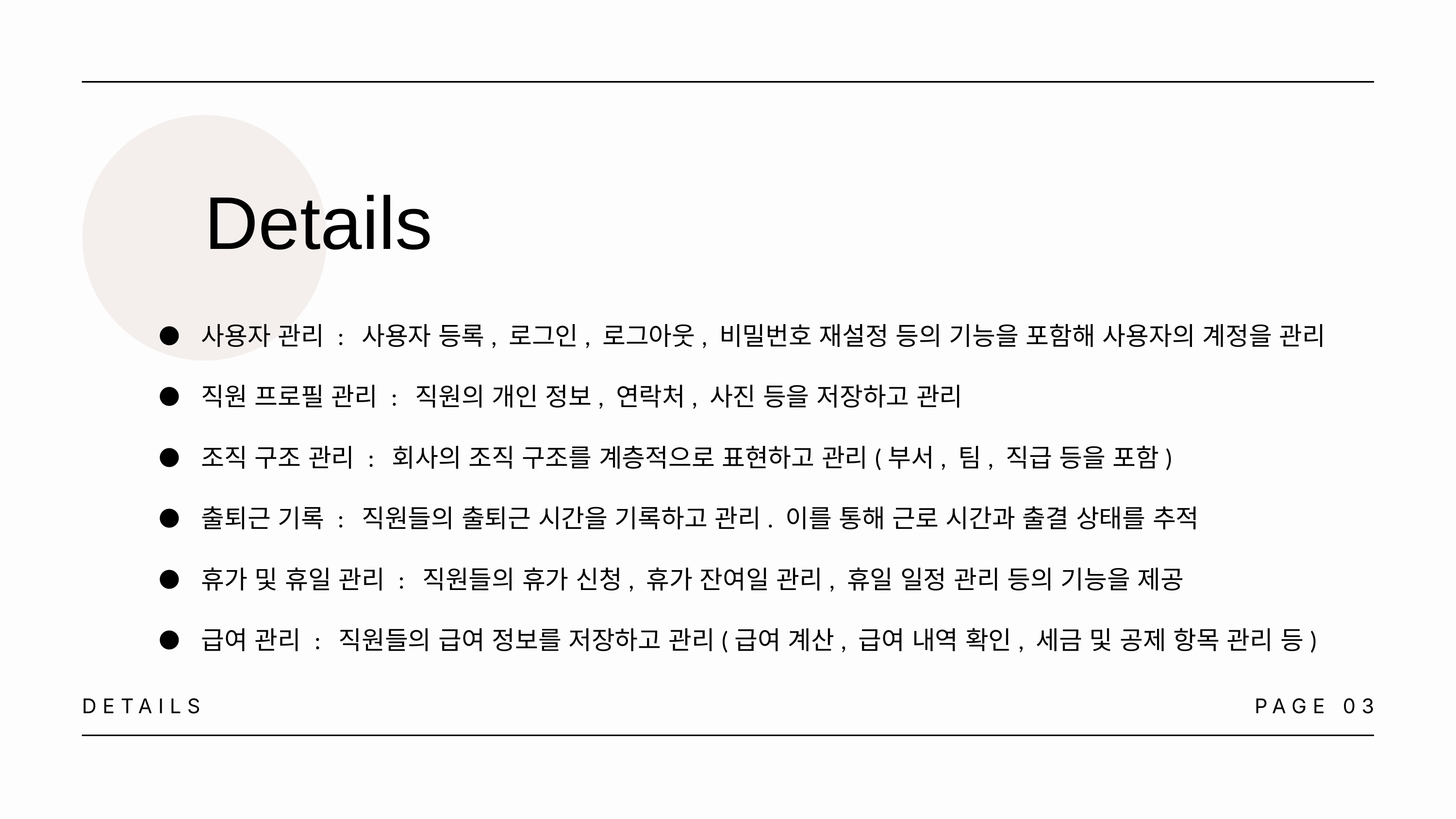

Details
●  사용자 관리 :  사용자 등록, 로그인, 로그아웃, 비밀번호 재설정 등의 기능을 포함해 사용자의 계정을 관리
●  직원 프로필 관리 :  직원의 개인 정보, 연락처, 사진 등을 저장하고 관리
●  조직 구조 관리 :  회사의 조직 구조를 계층적으로 표현하고 관리(부서, 팀, 직급 등을 포함)
●  출퇴근 기록 :  직원들의 출퇴근 시간을 기록하고 관리. 이를 통해 근로 시간과 출결 상태를 추적
●  휴가 및 휴일 관리 :  직원들의 휴가 신청, 휴가 잔여일 관리, 휴일 일정 관리 등의 기능을 제공
●  급여 관리 :  직원들의 급여 정보를 저장하고 관리(급여 계산, 급여 내역 확인, 세금 및 공제 항목 관리 등)
DETAILS
PAGE 03